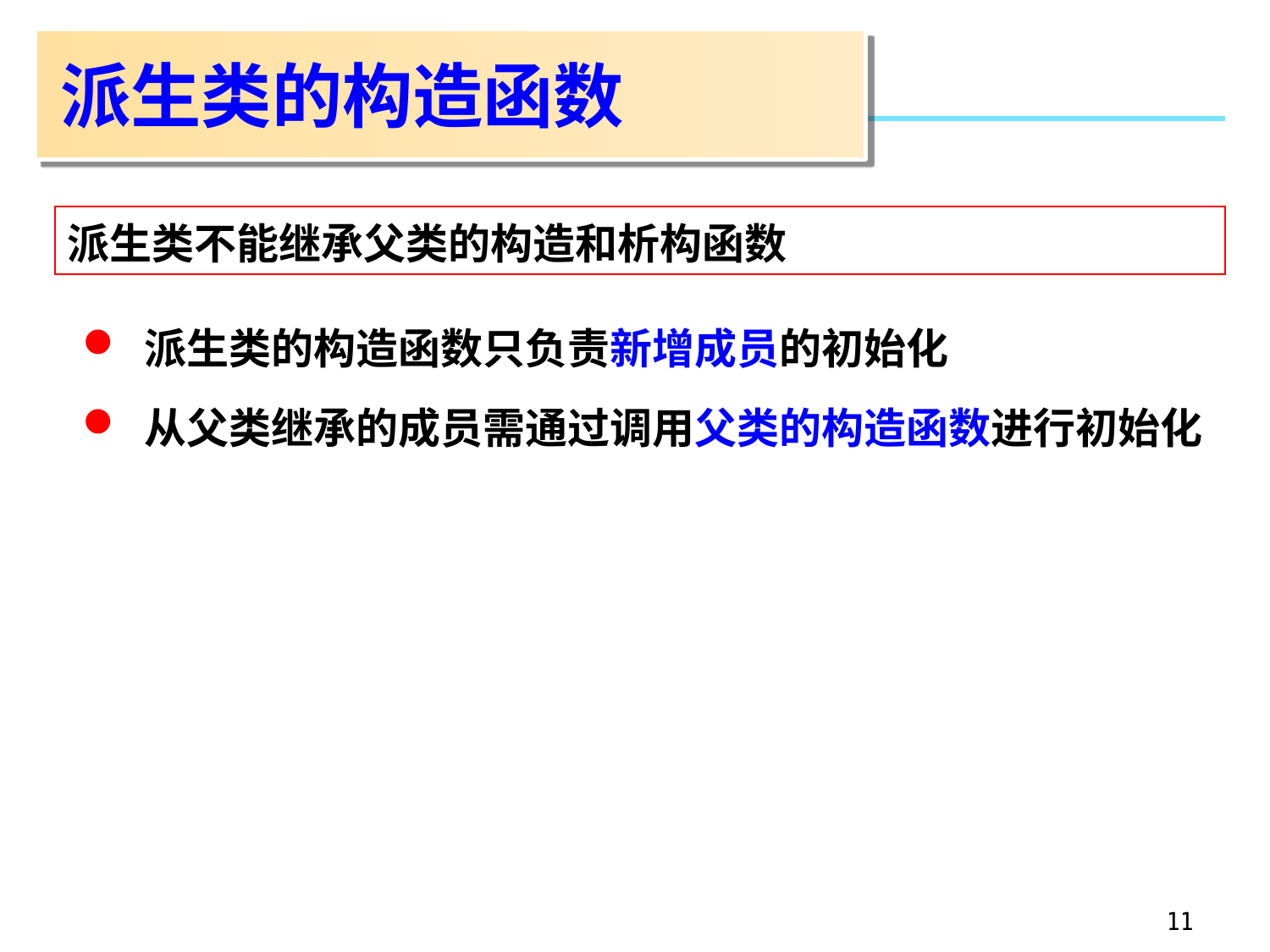

# 派生类的构造函数
派生类不能继承父类的构造和析构函数
 派生类的构造函数只负责新增成员的初始化
 从父类继承的成员需通过调用父类的构造函数进行初始化
11